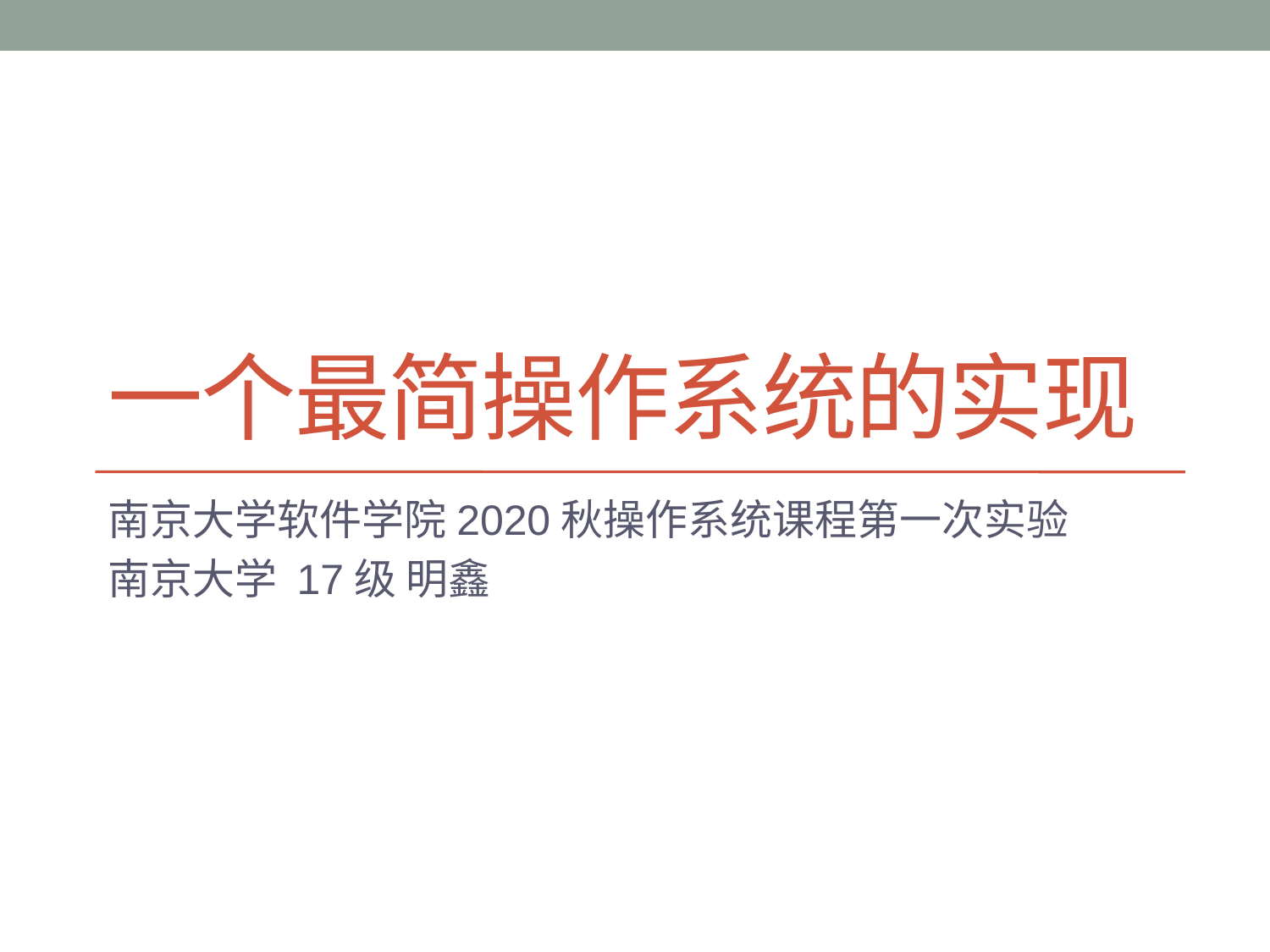

# 一个最简操作系统的实现
南京大学软件学院2020秋操作系统课程第一次实验
南京大学 17级 明鑫